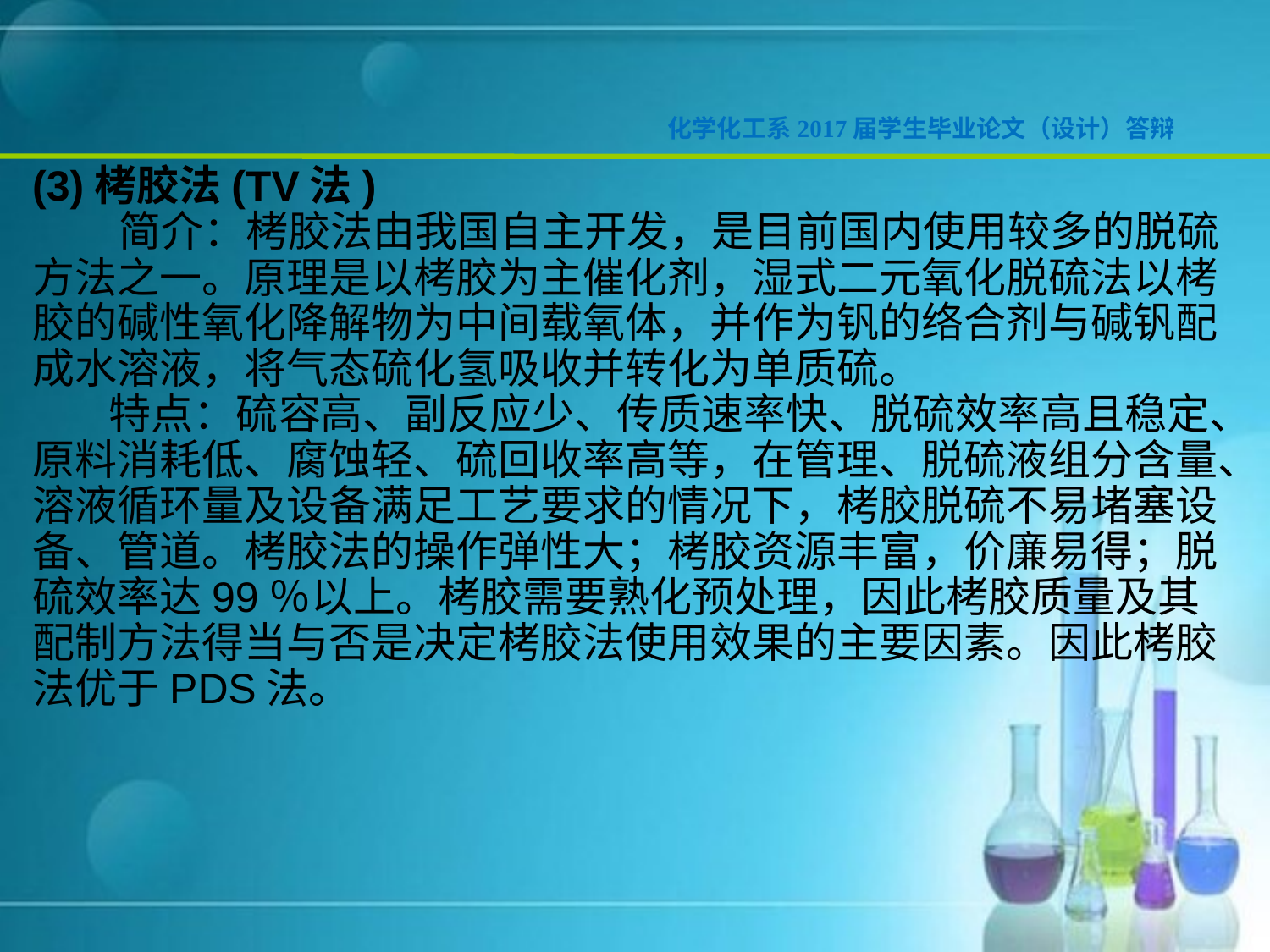

(3)栲胶法(TV法)
        简介：栲胶法由我国自主开发，是目前国内使用较多的脱硫方法之一。原理是以栲胶为主催化剂，湿式二元氧化脱硫法以栲胶的碱性氧化降解物为中间载氧体，并作为钒的络合剂与碱钒配成水溶液，将气态硫化氢吸收并转化为单质硫。
       特点：硫容高、副反应少、传质速率快、脱硫效率高且稳定、原料消耗低、腐蚀轻、硫回收率高等，在管理、脱硫液组分含量、溶液循环量及设备满足工艺要求的情况下，栲胶脱硫不易堵塞设备、管道。栲胶法的操作弹性大；栲胶资源丰富，价廉易得；脱硫效率达99％以上。栲胶需要熟化预处理，因此栲胶质量及其配制方法得当与否是决定栲胶法使用效果的主要因素。因此栲胶法优于PDS法。